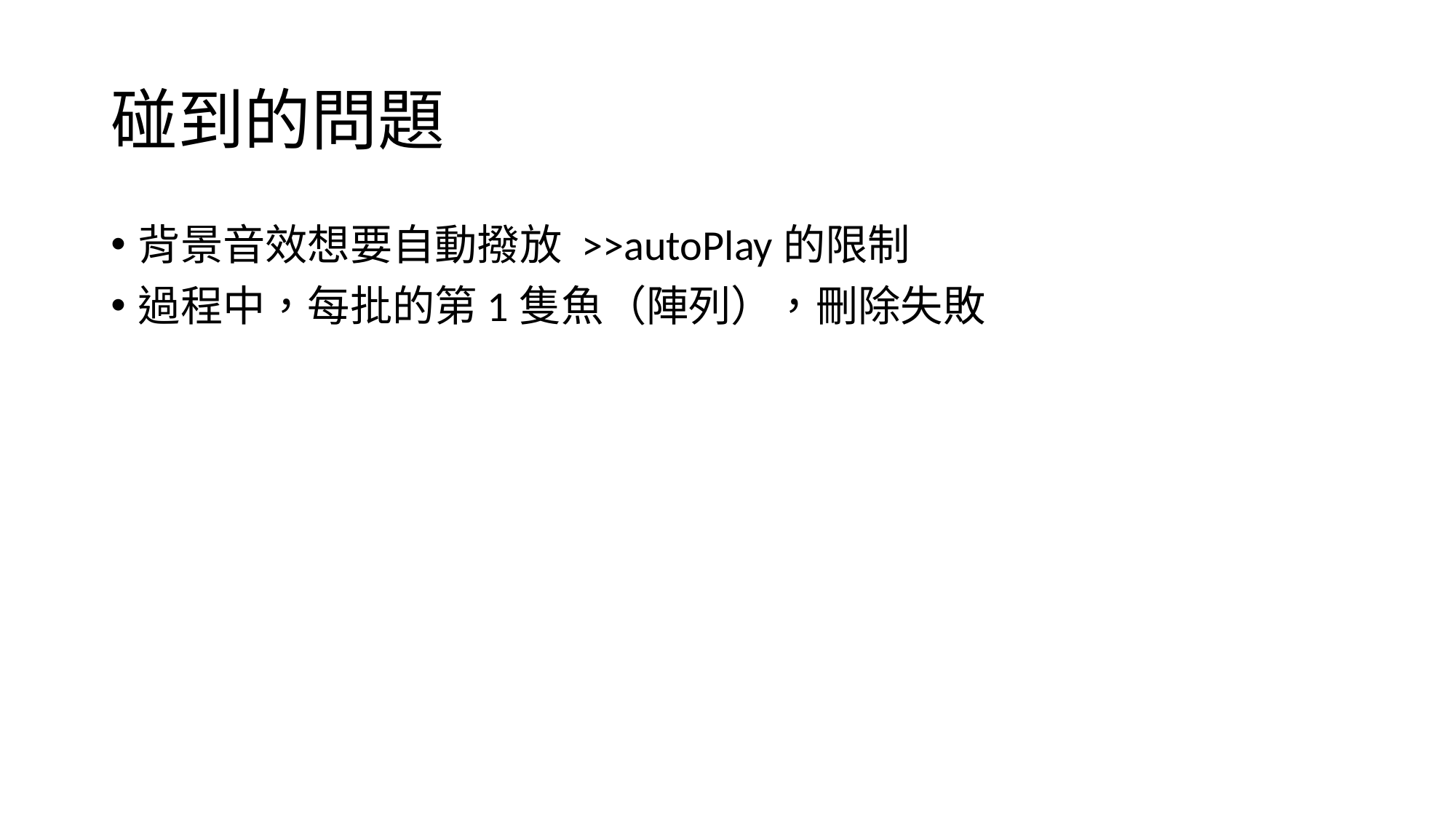

# 碰到的問題
背景音效想要自動撥放 >>autoPlay的限制
過程中，每批的第1隻魚（陣列），刪除失敗